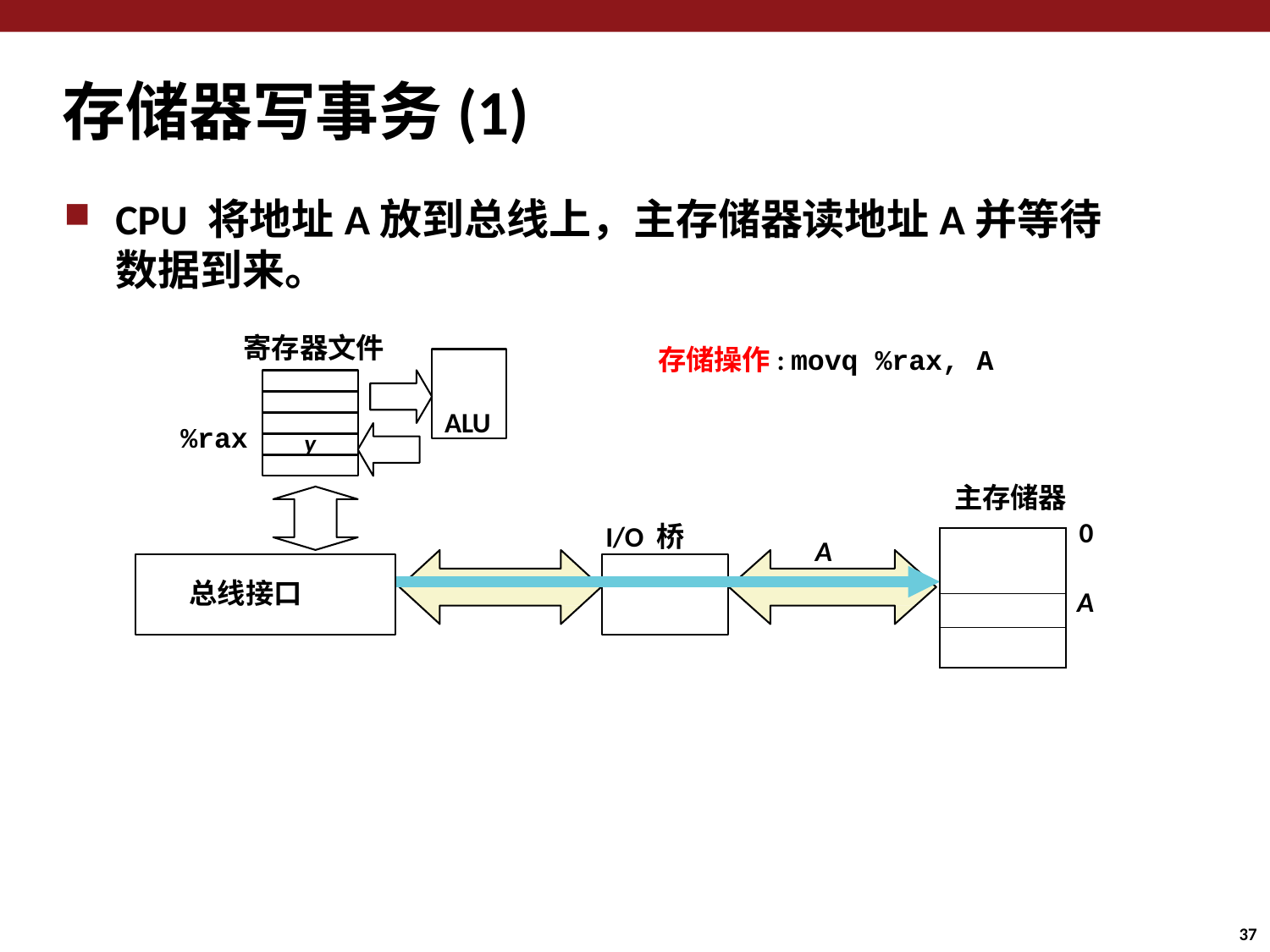

# 存储器写事务(1)
CPU 将地址A放到总线上，主存储器读地址A并等待数据到来。
寄存器文件
存储操作: movq %rax, A

ALU

%rax

y

主存储器

0
I/O 桥
|  |
| --- |
|  |
|  |
A

总线接口

A
37